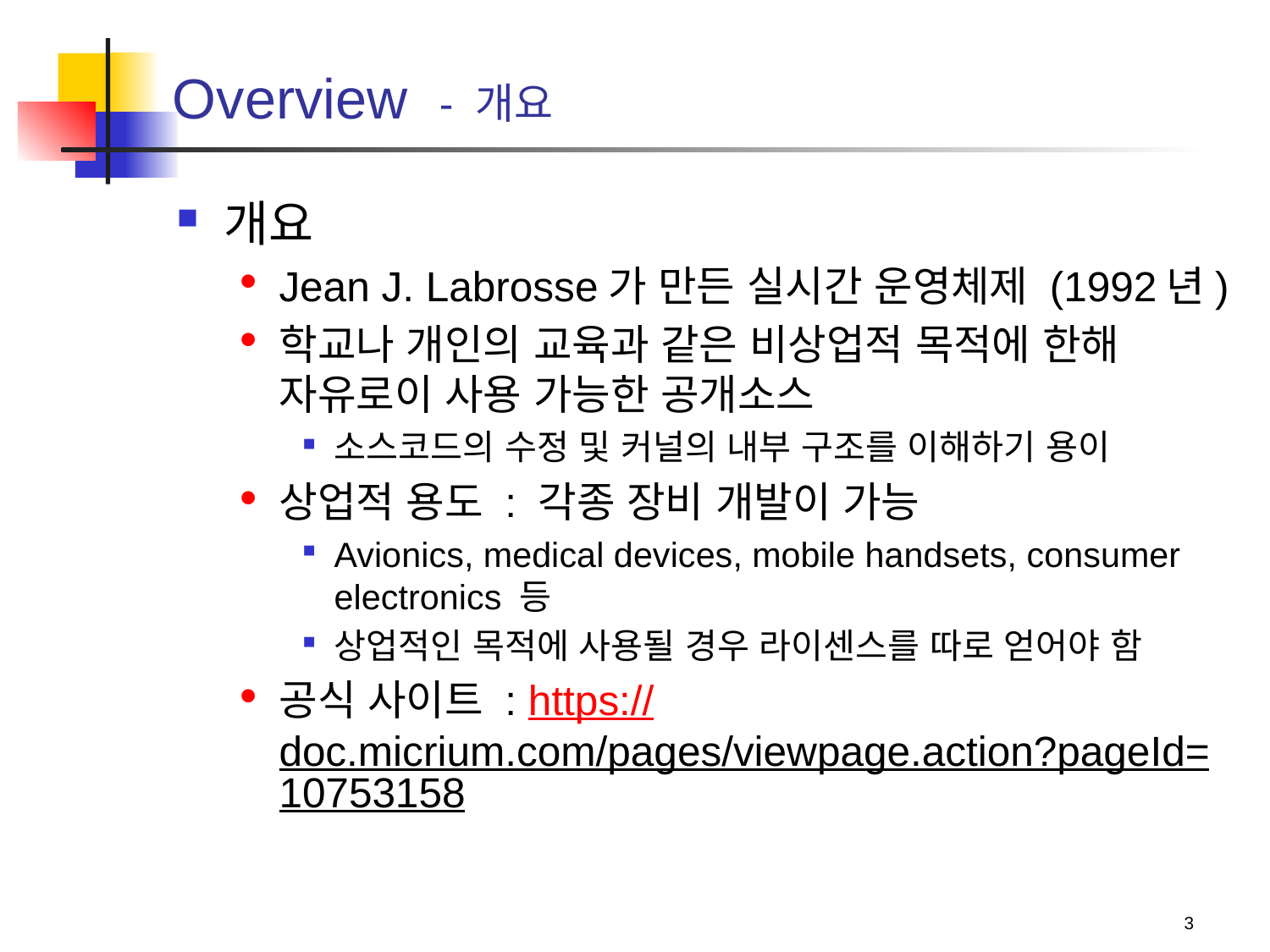

# Overview  - 개요
개요
Jean J. Labrosse가 만든 실시간 운영체제 (1992년)
학교나 개인의 교육과 같은 비상업적 목적에 한해 자유로이 사용 가능한 공개소스
소스코드의 수정 및 커널의 내부 구조를 이해하기 용이
상업적 용도 : 각종 장비 개발이 가능
Avionics, medical devices, mobile handsets, consumer electronics 등
상업적인 목적에 사용될 경우 라이센스를 따로 얻어야 함
공식 사이트 : https://doc.micrium.com/pages/viewpage.action?pageId=10753158
3